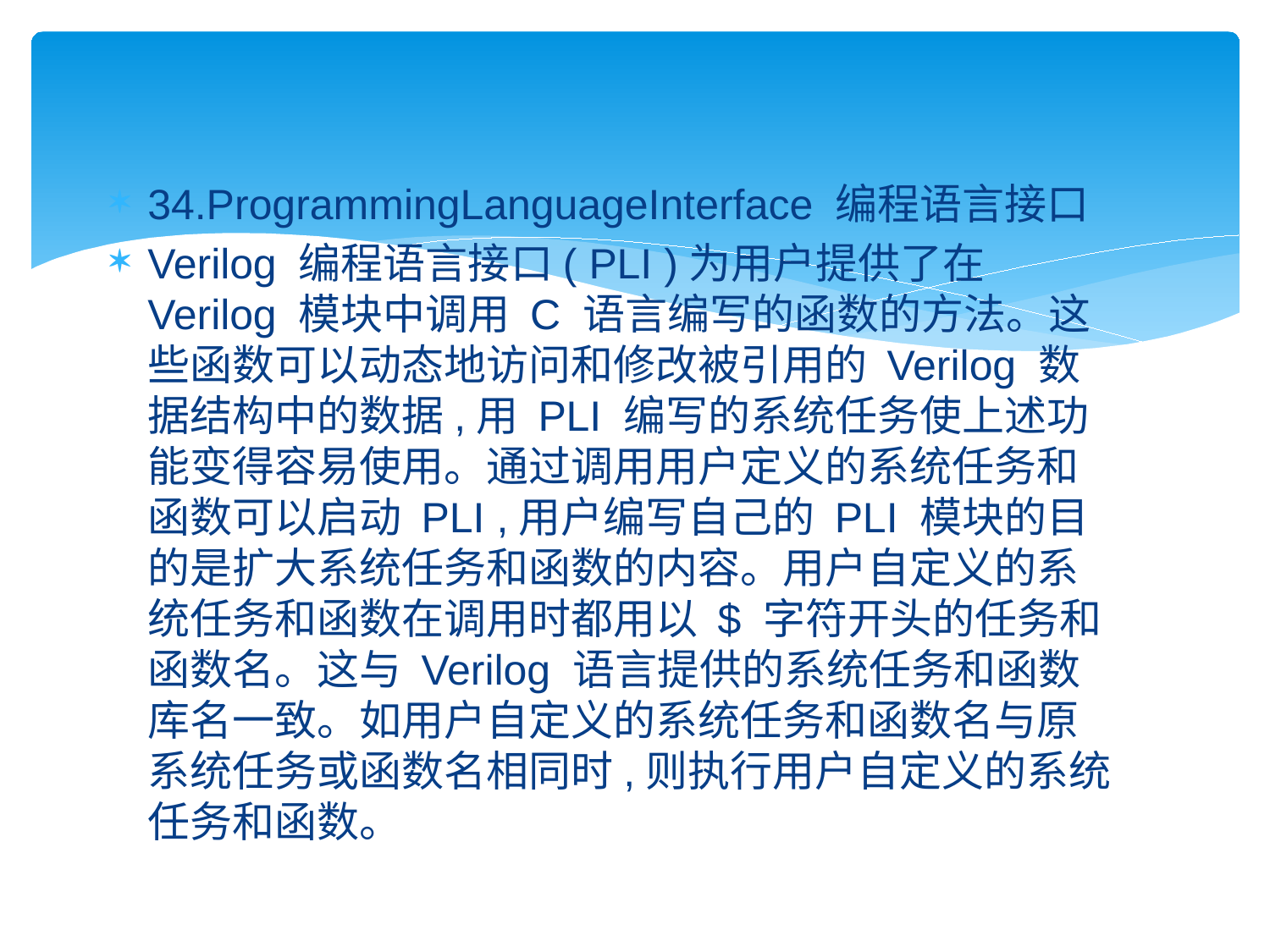

#
34.ProgrammingLanguageInterface 编程语言接口
Verilog 编程语言接口( PLI )为用户提供了在 Verilog 模块中调用 C 语言编写的函数的方法。这些函数可以动态地访问和修改被引用的 Verilog 数据结构中的数据,用 PLI 编写的系统任务使上述功能变得容易使用。通过调用用户定义的系统任务和函数可以启动 PLI ,用户编写自己的 PLI 模块的目的是扩大系统任务和函数的内容。用户自定义的系统任务和函数在调用时都用以 $ 字符开头的任务和函数名。这与 Verilog 语言提供的系统任务和函数库名一致。如用户自定义的系统任务和函数名与原系统任务或函数名相同时,则执行用户自定义的系统任务和函数。